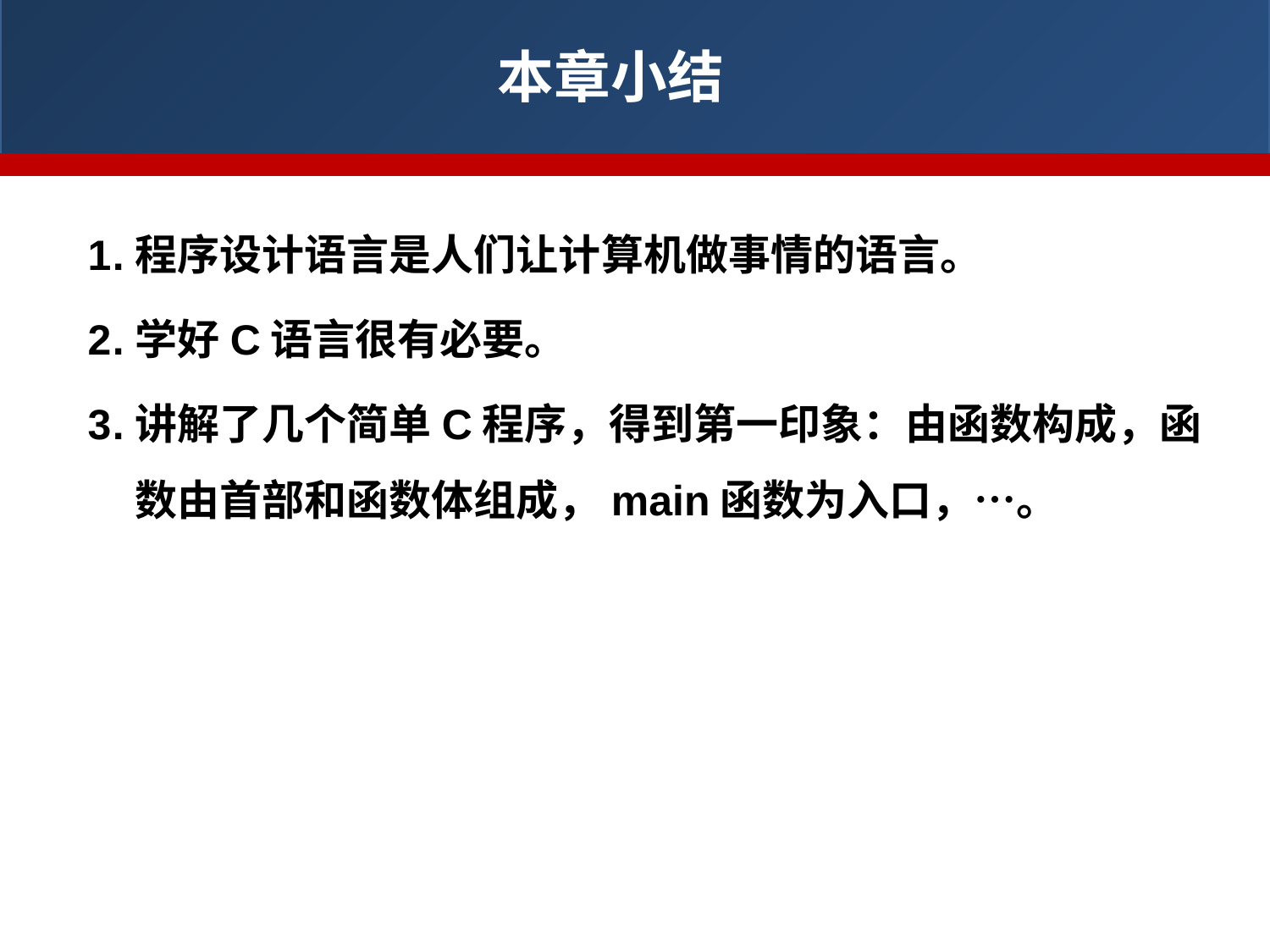

程序设计语言是人们让计算机做事情的语言。
学好C语言很有必要。
讲解了几个简单C程序，得到第一印象：由函数构成，函数由首部和函数体组成，main函数为入口，…。